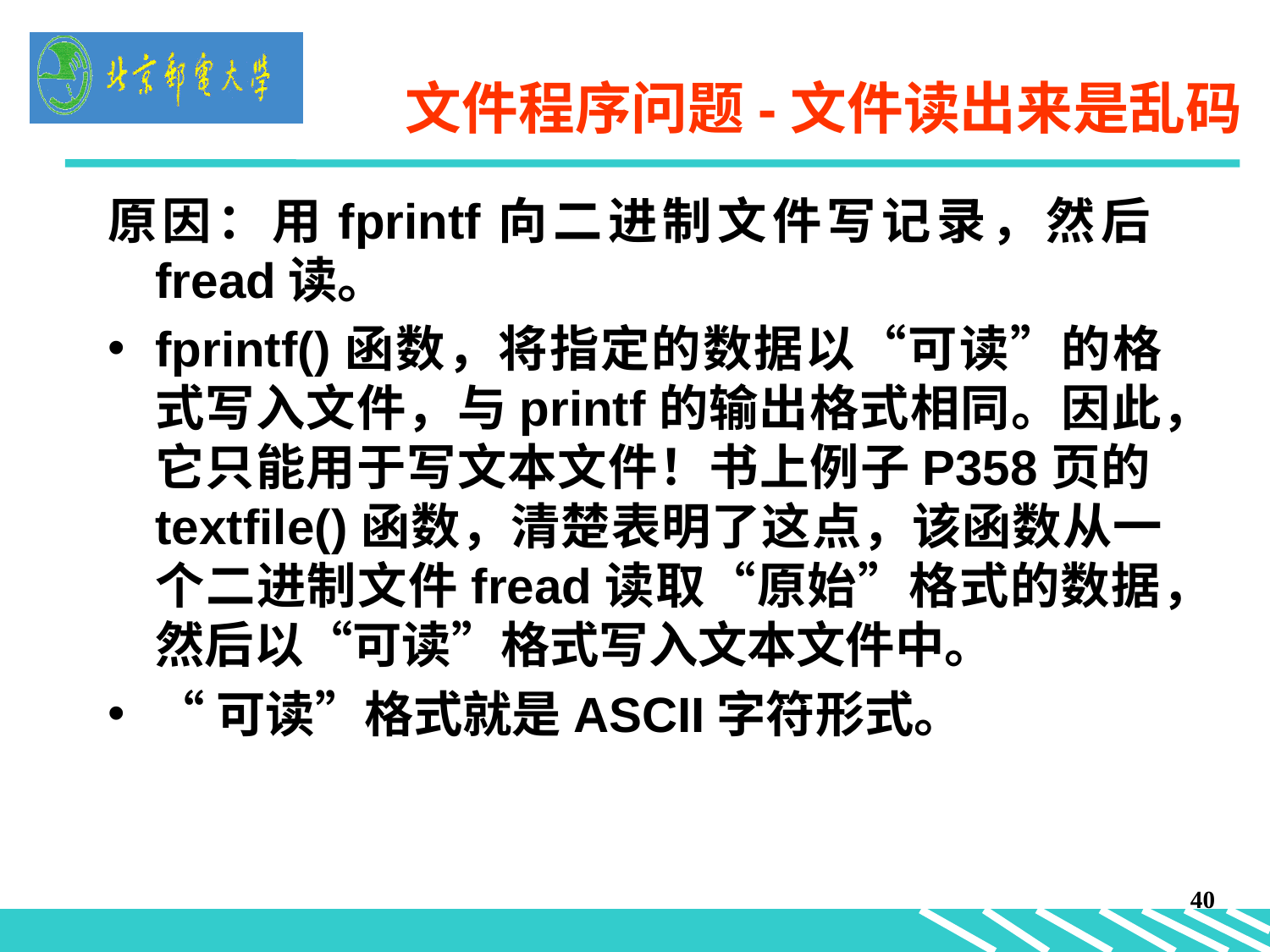

# 文件程序问题-文件读出来是乱码
原因：用fprintf向二进制文件写记录，然后fread读。
fprintf()函数，将指定的数据以“可读”的格式写入文件，与printf的输出格式相同。因此，它只能用于写文本文件！书上例子P358页的textfile()函数，清楚表明了这点，该函数从一个二进制文件fread读取“原始”格式的数据，然后以“可读”格式写入文本文件中。
“可读”格式就是ASCII字符形式。
40